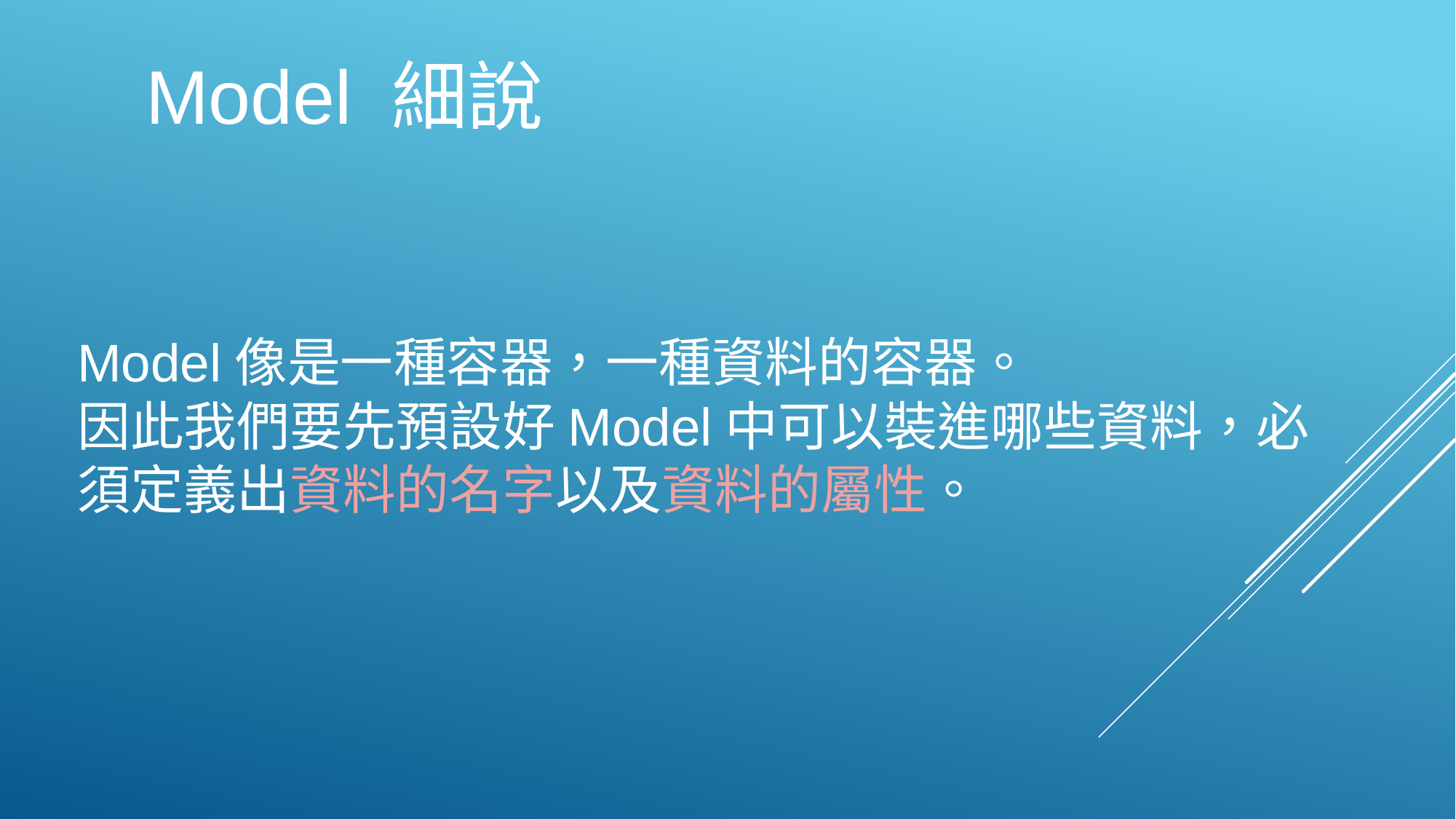

Model 細說
Model像是一種容器，一種資料的容器。
因此我們要先預設好Model中可以裝進哪些資料，必須定義出資料的名字以及資料的屬性。